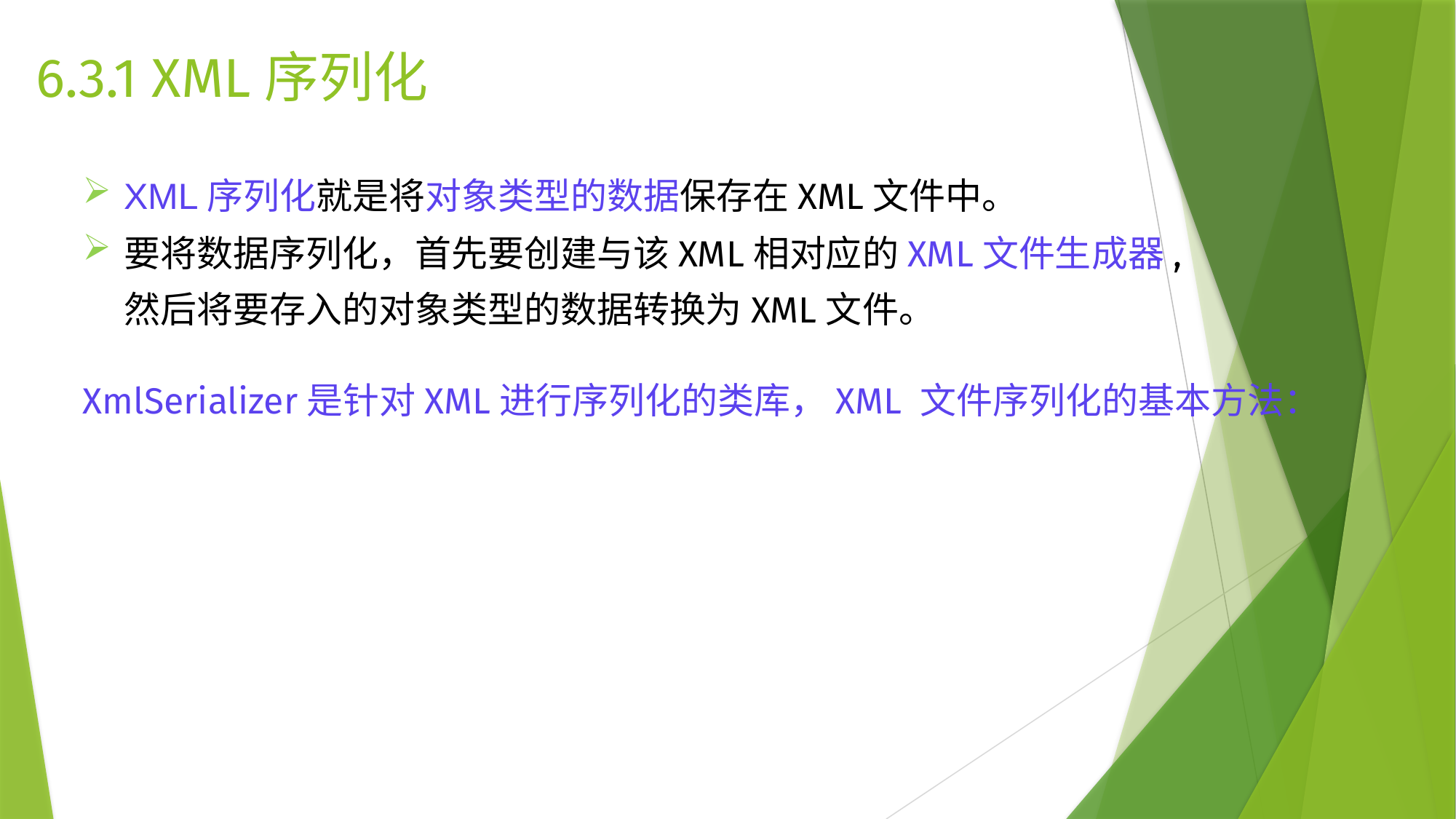

# 6.3.1 XML序列化
XML序列化就是将对象类型的数据保存在XML文件中。
要将数据序列化，首先要创建与该XML相对应的XML文件生成器,然后将要存入的对象类型的数据转换为XML文件。
XmlSerializer是针对XML进行序列化的类库，XML 文件序列化的基本方法：